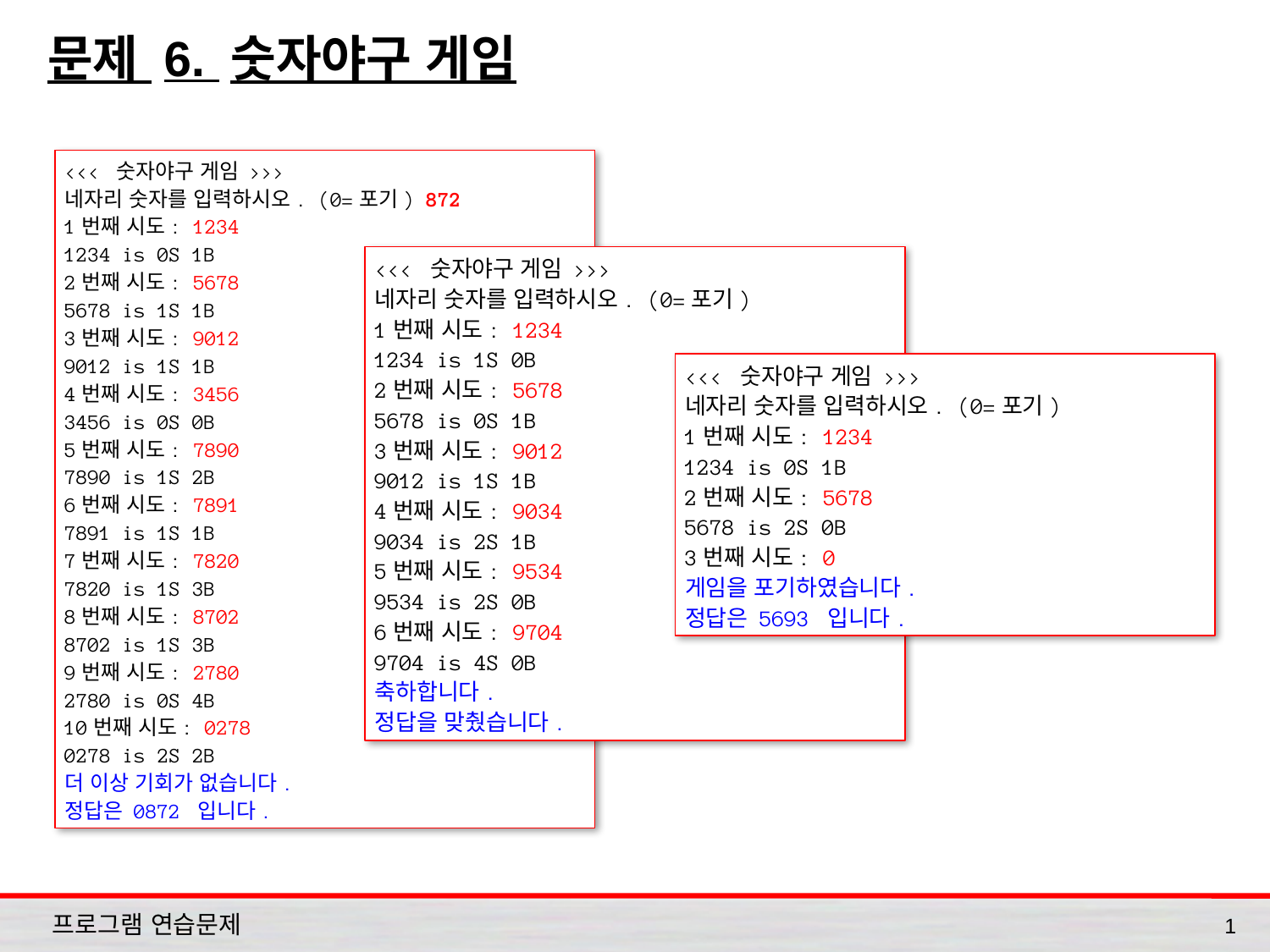

# 문제 6. 숫자야구 게임
<<< 숫자야구 게임 >>>
네자리 숫자를 입력하시오. (0=포기) 872
1번째 시도: 1234
1234 is 0S 1B
2번째 시도: 5678
5678 is 1S 1B
3번째 시도: 9012
9012 is 1S 1B
4번째 시도: 3456
3456 is 0S 0B
5번째 시도: 7890
7890 is 1S 2B
6번째 시도: 7891
7891 is 1S 1B
7번째 시도: 7820
7820 is 1S 3B
8번째 시도: 8702
8702 is 1S 3B
9번째 시도: 2780
2780 is 0S 4B
10번째 시도: 0278
0278 is 2S 2B
더 이상 기회가 없습니다.
정답은 0872 입니다.
<<< 숫자야구 게임 >>>
네자리 숫자를 입력하시오. (0=포기)
1번째 시도: 1234
1234 is 1S 0B
2번째 시도: 5678
5678 is 0S 1B
3번째 시도: 9012
9012 is 1S 1B
4번째 시도: 9034
9034 is 2S 1B
5번째 시도: 9534
9534 is 2S 0B
6번째 시도: 9704
9704 is 4S 0B
축하합니다.
정답을 맞췄습니다.
<<< 숫자야구 게임 >>>
네자리 숫자를 입력하시오. (0=포기)
1번째 시도: 1234
1234 is 0S 1B
2번째 시도: 5678
5678 is 2S 0B
3번째 시도: 0
게임을 포기하였습니다.
정답은 5693 입니다.